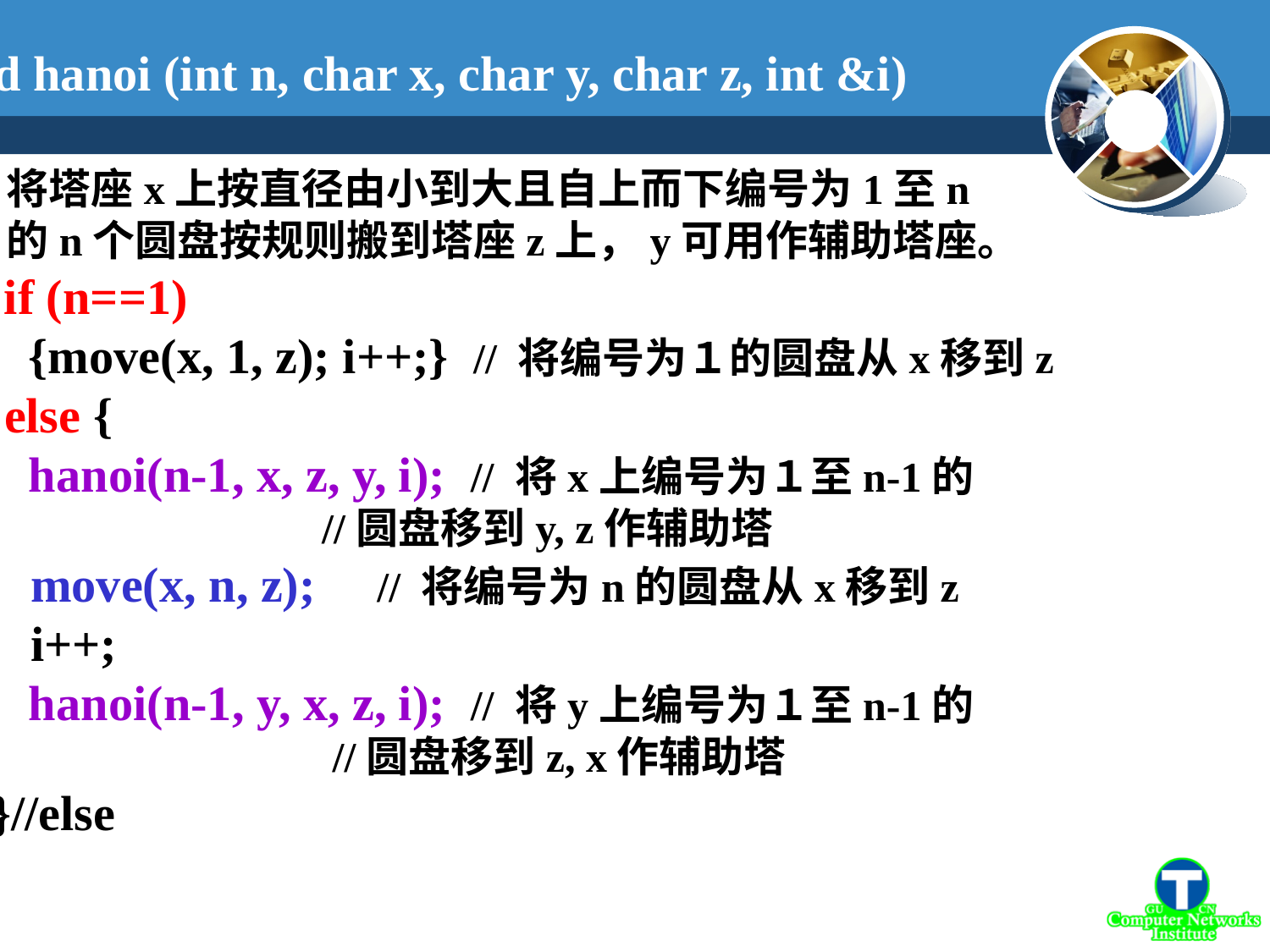

void hanoi (int n, char x, char y, char z, int &i)

{ // 将塔座x上按直径由小到大且自上而下编号为1至n
   // 的n个圆盘按规则搬到塔座z上，y可用作辅助塔座。
1    if (n==1)
2      {move(x, 1, z); i++;}  // 将编号为１的圆盘从x移到z
3    else {
4      hanoi(n-1, x, z, y, i);  // 将x上编号为１至n-1的
                                     //圆盘移到y, z作辅助塔
   move(x, n, z);     // 将编号为n的圆盘从x移到z
   i++;
7      hanoi(n-1, y, x, z, i);  // 将y上编号为１至n-1的
                                      //圆盘移到z, x作辅助塔
8   }//else
9 }